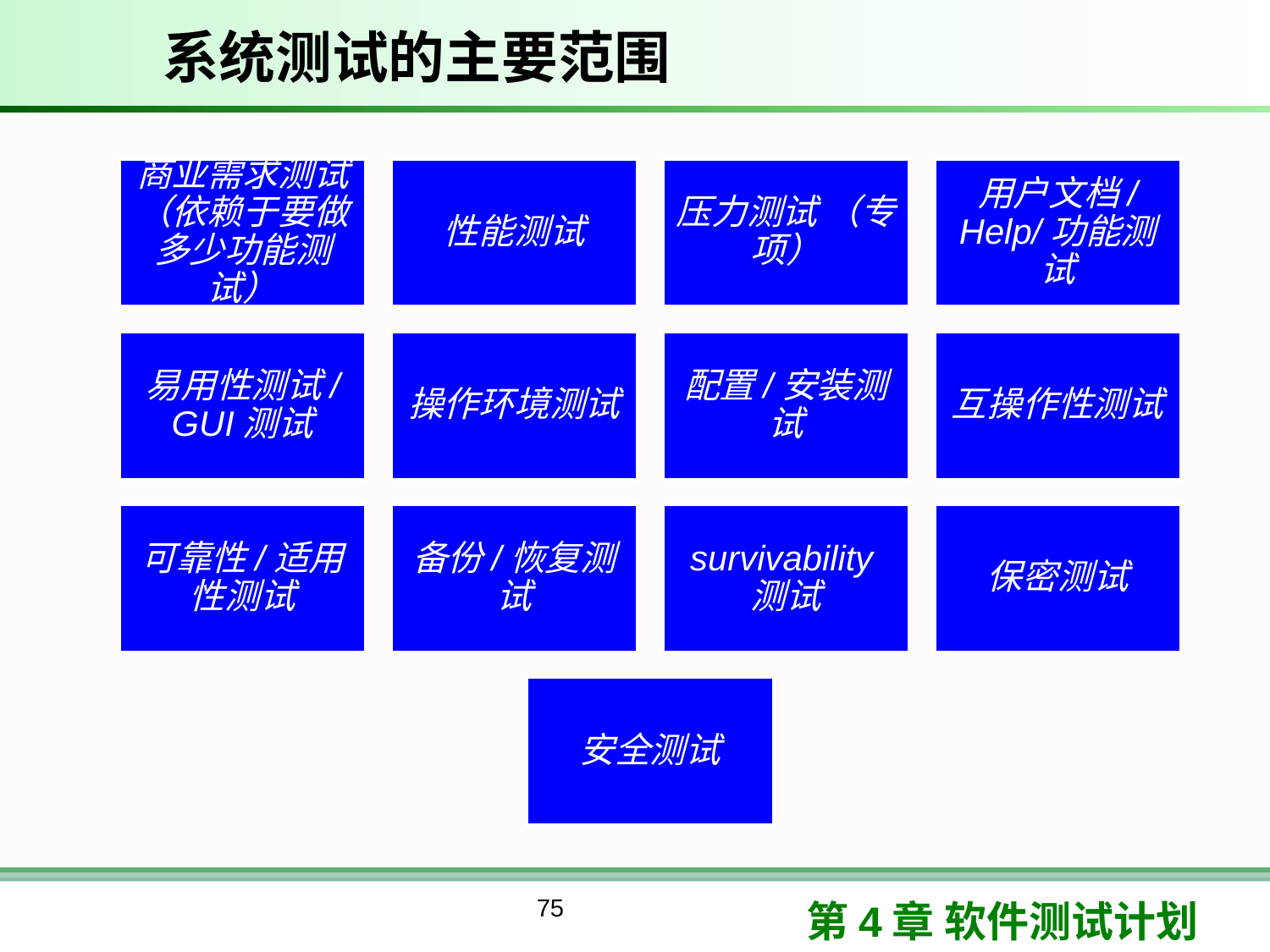

# 系统测试的主要范围
商业需求测试（依赖于要做多少功能测试）
性能测试
压力测试 （专项）
用户文档/Help/功能测试
易用性测试/GUI测试
操作环境测试
配置/安装测试
互操作性测试
可靠性/适用性测试
备份/恢复测试
survivability测试
保密测试
安全测试
75